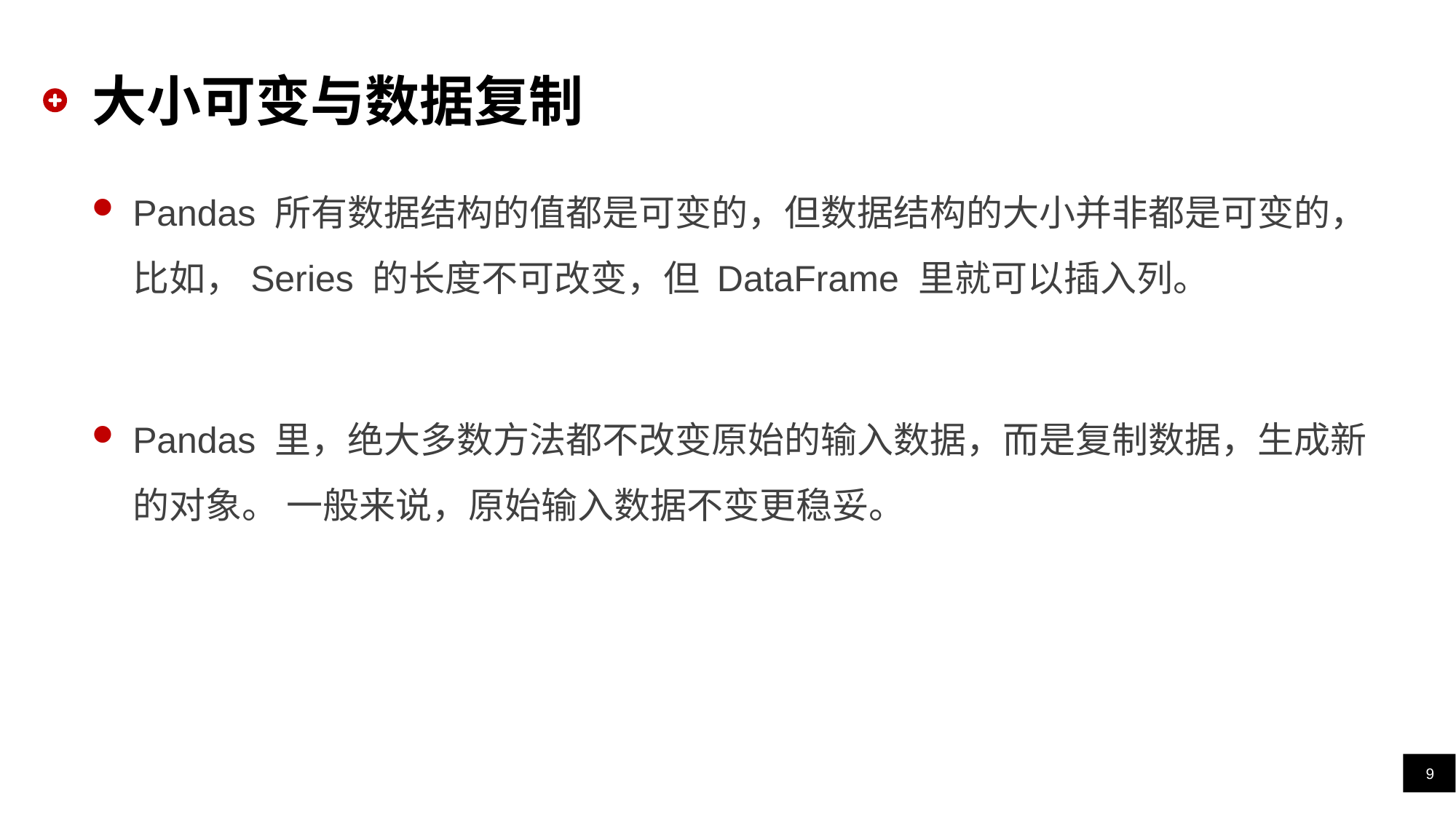

# 大小可变与数据复制
Pandas 所有数据结构的值都是可变的，但数据结构的大小并非都是可变的，比如，Series 的长度不可改变，但 DataFrame 里就可以插入列。

Pandas 里，绝大多数方法都不改变原始的输入数据，而是复制数据，生成新的对象。 一般来说，原始输入数据不变更稳妥。